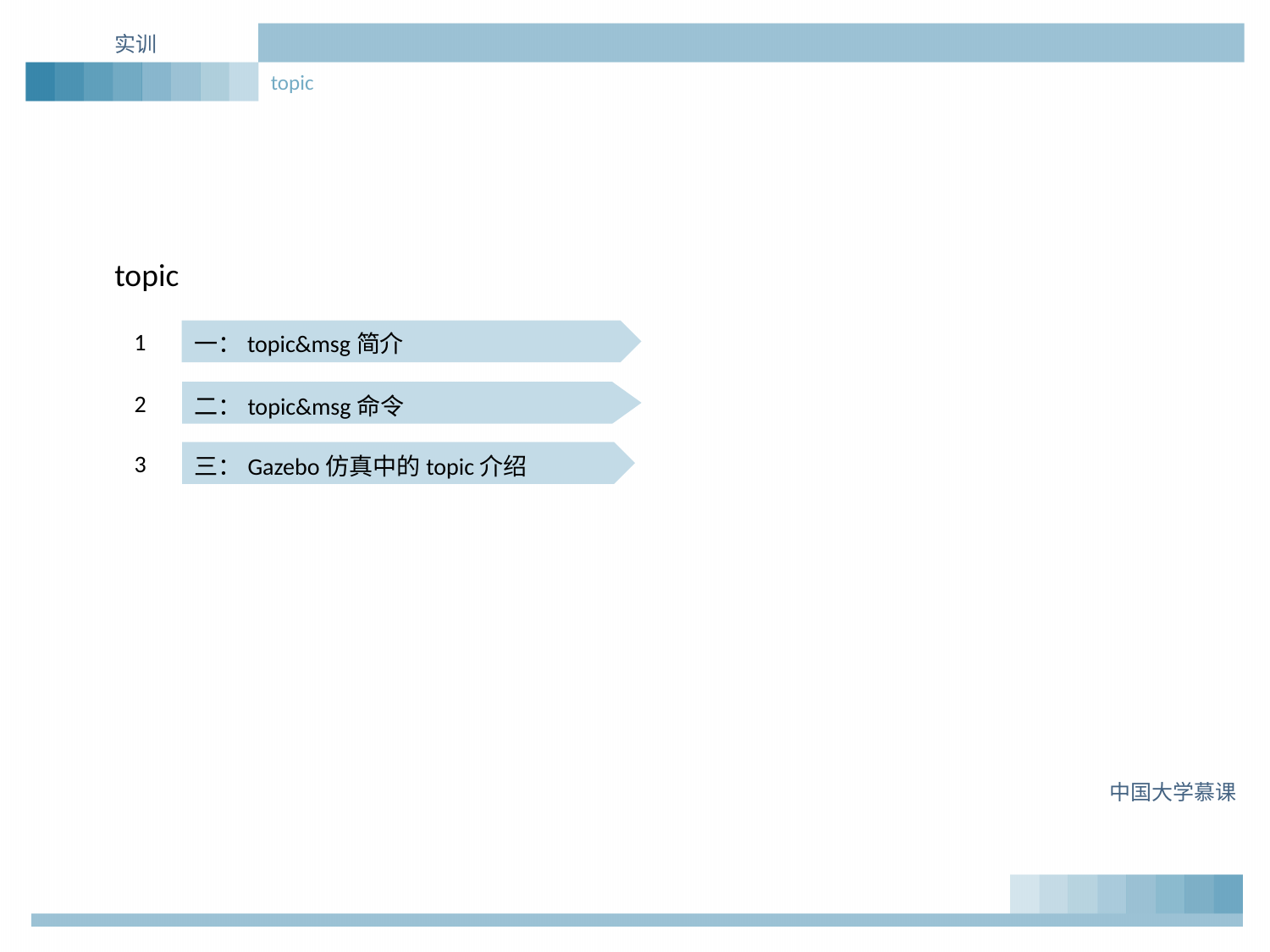

实训
topic
topic
一：topic&msg简介
1

2
二：topic&msg命令

3
三：Gazebo仿真中的topic介绍
中国大学慕课